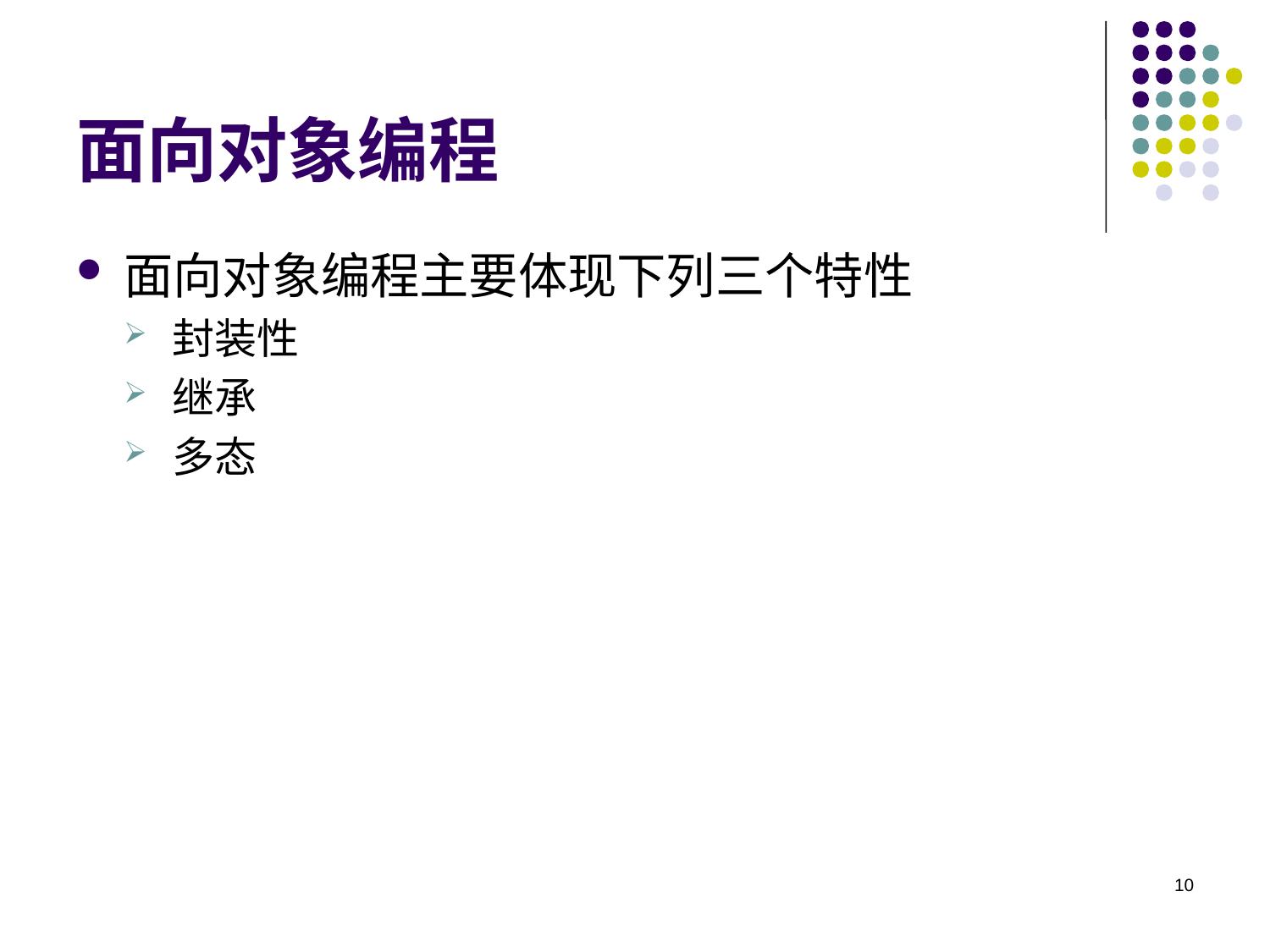

# 面向对象编程
面向对象编程主要体现下列三个特性
封装性
继承
多态

10